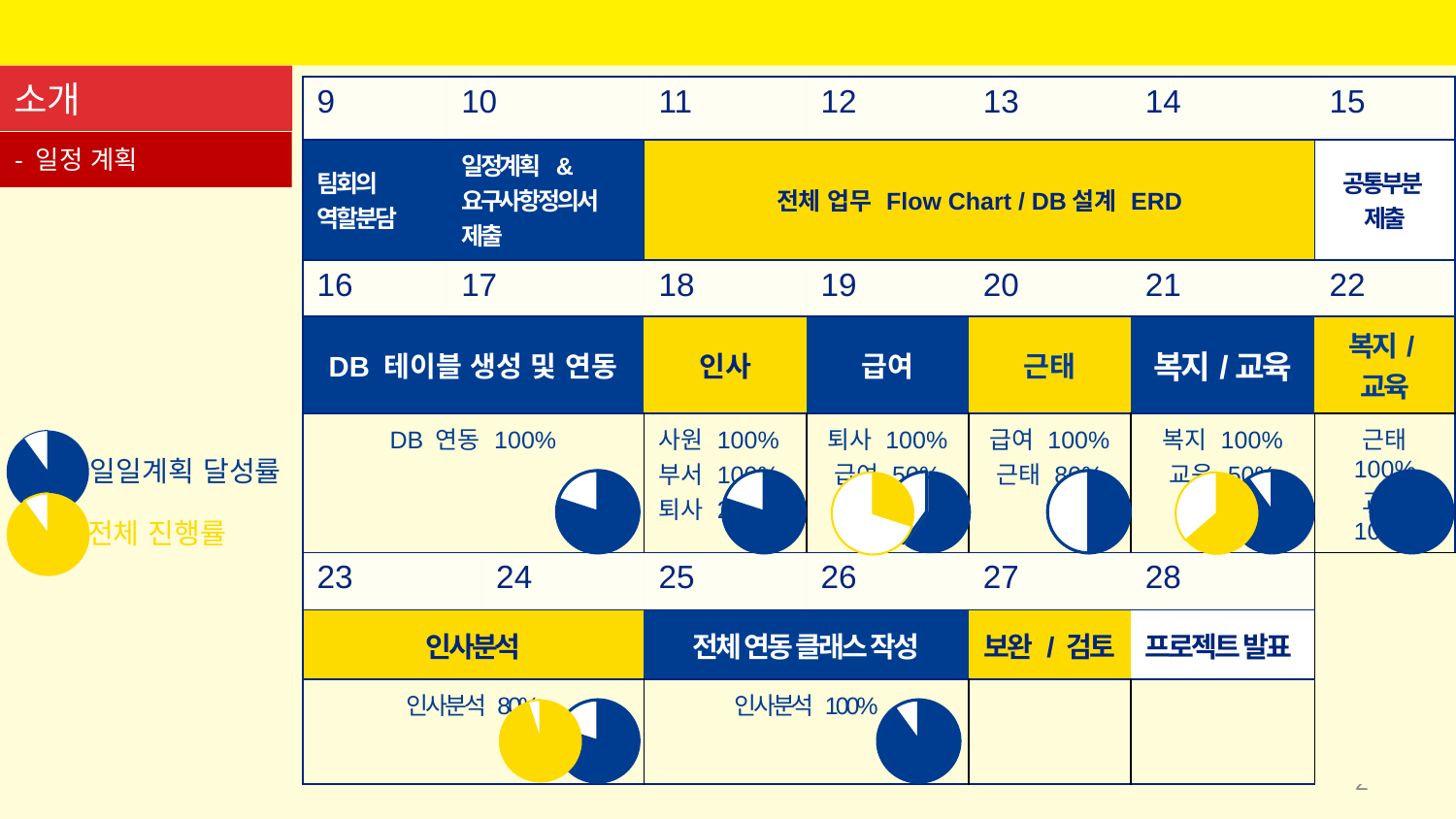

# 소개
| 9 | 10 |  | 11 | 12 | 13 | 14 | 15 |
| --- | --- | --- | --- | --- | --- | --- | --- |
| 팀회의 역할분담 | 일정계획 & 요구사항정의서 제출 |  | 전체 업무 Flow Chart / DB설계 ERD |  |  |  | 공통부분 제출 |
| 16 | 17 |  | 18 | 19 | 20 | 21 | 22 |
| DB 테이블 생성 및 연동 |  |  | 인사 | 급여 | 근태 | 복지/교육 | 복지/교육 |
| DB 연동 100% |  |  | 사원 100% 부서 100% 퇴사 20% | 퇴사 100% 급여 50% | 급여 100% 근태 80% | 복지 100% 교육 50% | 근태 100% 교육 100% |
| 23 |  | 24 | 25 | 26 | 27 | 28 |  |
| 인사분석 |  |  | 전체 연동 클래스 작성 |  | 보완 / 검토 | 프로젝트 발표 |  |
| 인사분석 80% |  |  | 인사분석 100% |  |  |  |  |
- 일정 계획

### Chart

| Category | 판매 |
|---|---|
| 한거 | 90.0 |
| 못한거 | 10.0 |
일일계획 달성률

### Chart

| Category | 판매 |
|---|---|
| 한거 | 80.0 |
| 못한거 | 20.0 |

### Chart

| Category | 판매 |
|---|---|
| 한거 | 80.0 |
| 못한거 | 20.0 |

### Chart

| Category | 판매 |
|---|---|
| 한거 | 60.0 |
| 못한거 | 40.0 |

### Chart

| Category | 판매 |
|---|---|
| 한거 | 50.0 |
| 못한거 | 50.0 |

### Chart

| Category | 판매 |
|---|---|
| 한거 | 90.0 |
| 못한거 | 10.0 |

### Chart

| Category | 판매 |
|---|---|
| 한거 | 100.0 |
| 못한거 | 0.0 |

### Chart

| Category | 판매 |
|---|---|
| 한거 | 30.0 |
| 못한거 | 70.0 |

### Chart

| Category | 판매 |
|---|---|
| 한거 | 70.0 |
| 못한거 | 40.0 |

### Chart

| Category | 판매 |
|---|---|
| 한거 | 90.0 |
| 못한거 | 10.0 |
전체 진행률

### Chart

| Category | 판매 |
|---|---|
| 한거 | 95.0 |
| 못한거 | 5.0 |

### Chart

| Category | 판매 |
|---|---|
| 한거 | 80.0 |
| 못한거 | 20.0 |

### Chart

| Category | 판매 |
|---|---|
| 한거 | 90.0 |
| 못한거 | 10.0 |
2